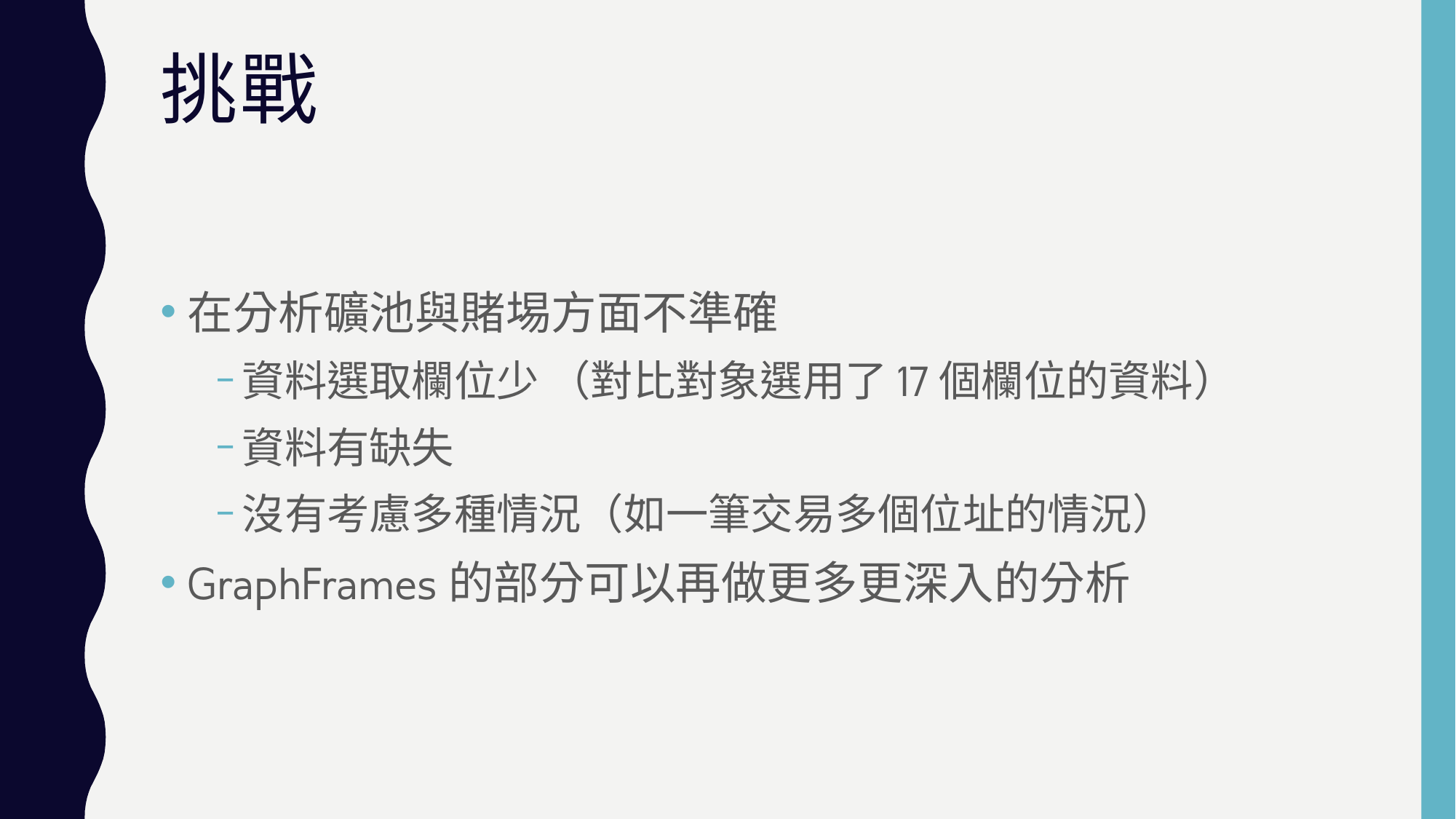

# 挑戰
在分析礦池與賭埸方面不準確
資料選取欄位少 （對比對象選用了17個欄位的資料）
資料有缺失
沒有考慮多種情況（如一筆交易多個位址的情況）
GraphFrames的部分可以再做更多更深入的分析